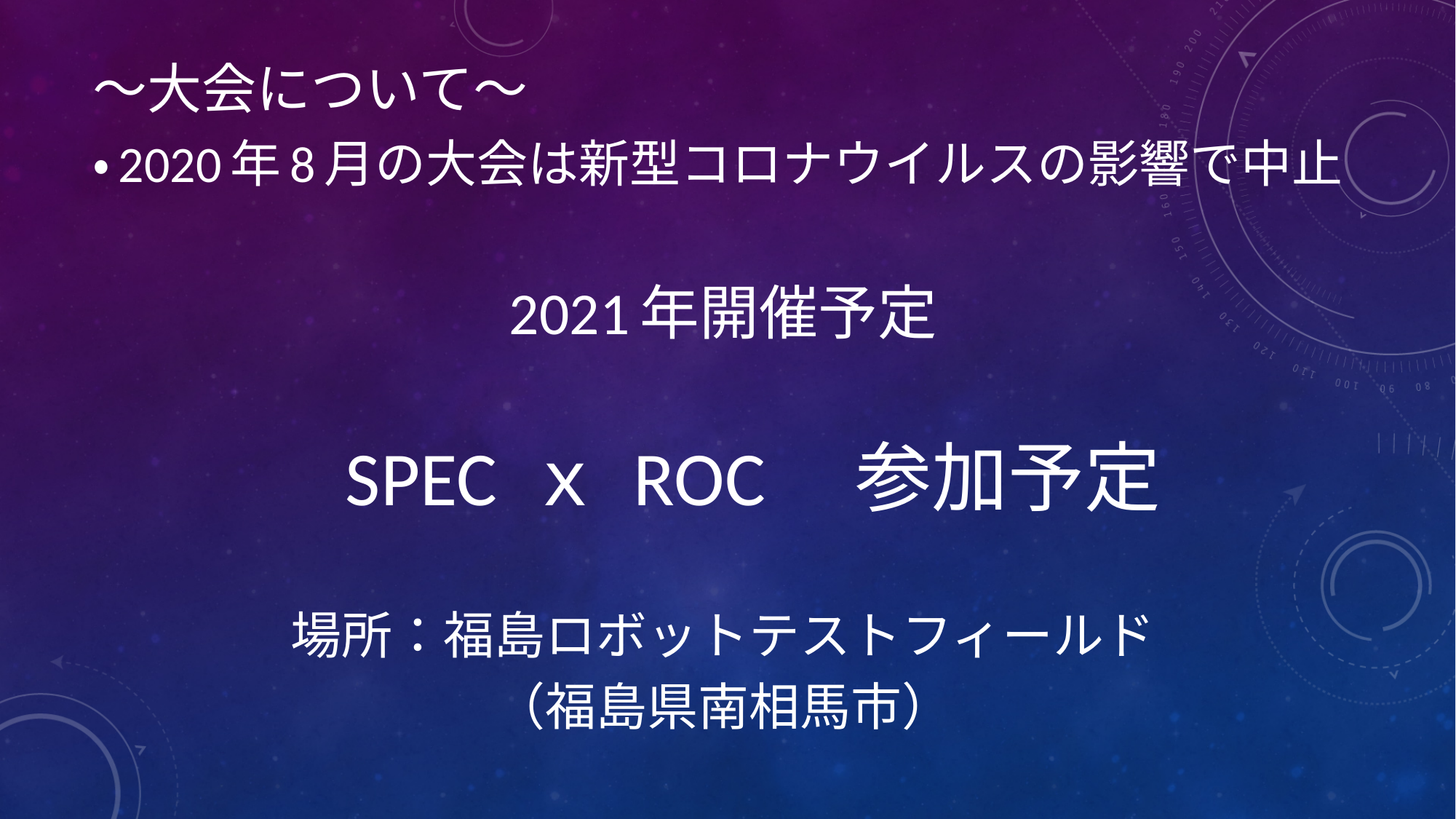

# ～大会について～
・2020年8月の大会は新型コロナウイルスの影響で中止

2021年開催予定

　SPEC ｘ ROC　参加予定

場所：福島ロボットテストフィールド
（福島県南相馬市）